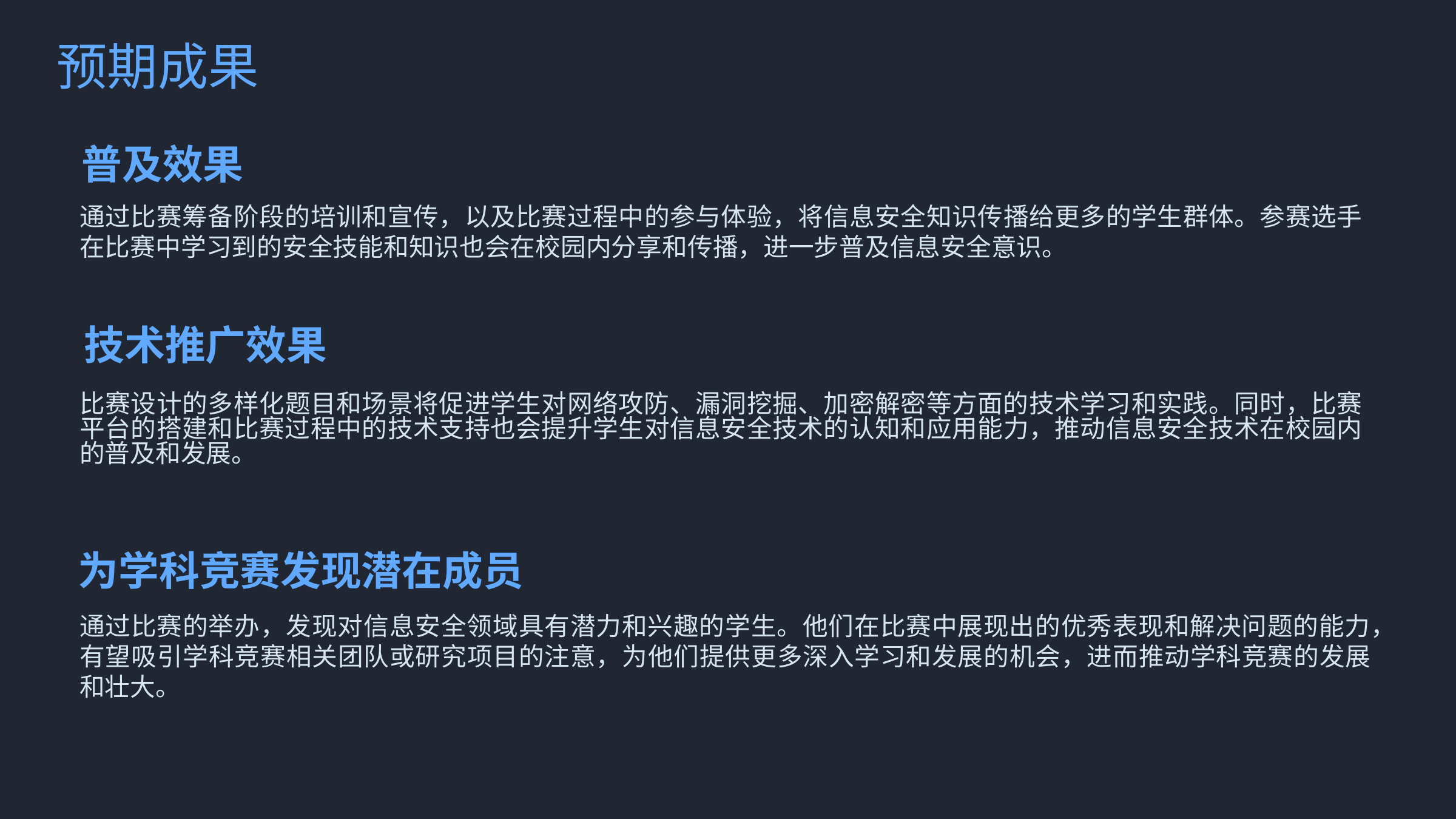

预期成果
普及效果
通过比赛筹备阶段的培训和宣传，以及比赛过程中的参与体验，将信息安全知识传播给更多的学生群体。参赛选手在比赛中学习到的安全技能和知识也会在校园内分享和传播，进一步普及信息安全意识。
技术推广效果
比赛设计的多样化题目和场景将促进学生对网络攻防、漏洞挖掘、加密解密等方面的技术学习和实践。同时，比赛平台的搭建和比赛过程中的技术支持也会提升学生对信息安全技术的认知和应用能力，推动信息安全技术在校园内的普及和发展。
为学科竞赛发现潜在成员
通过比赛的举办，发现对信息安全领域具有潜力和兴趣的学生。他们在比赛中展现出的优秀表现和解决问题的能力，有望吸引学科竞赛相关团队或研究项目的注意，为他们提供更多深入学习和发展的机会，进而推动学科竞赛的发展和壮大。